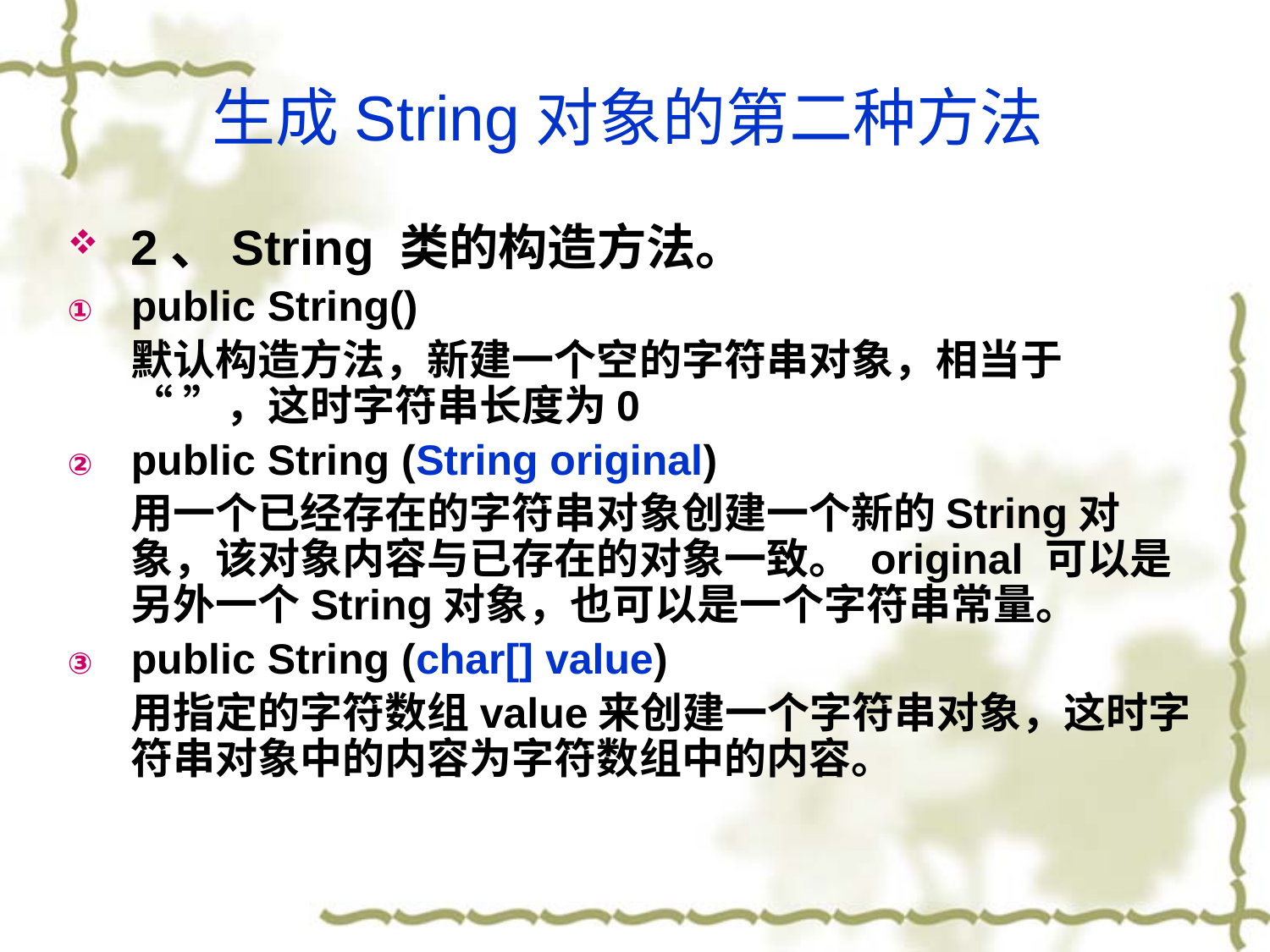

# 生成String对象的第二种方法
2、String 类的构造方法。
public String()
	默认构造方法，新建一个空的字符串对象，相当于 “ ”，这时字符串长度为0
public String (String original)
	用一个已经存在的字符串对象创建一个新的String对象，该对象内容与已存在的对象一致。 original 可以是另外一个String对象，也可以是一个字符串常量。
public String (char[] value)
	用指定的字符数组value来创建一个字符串对象，这时字符串对象中的内容为字符数组中的内容。